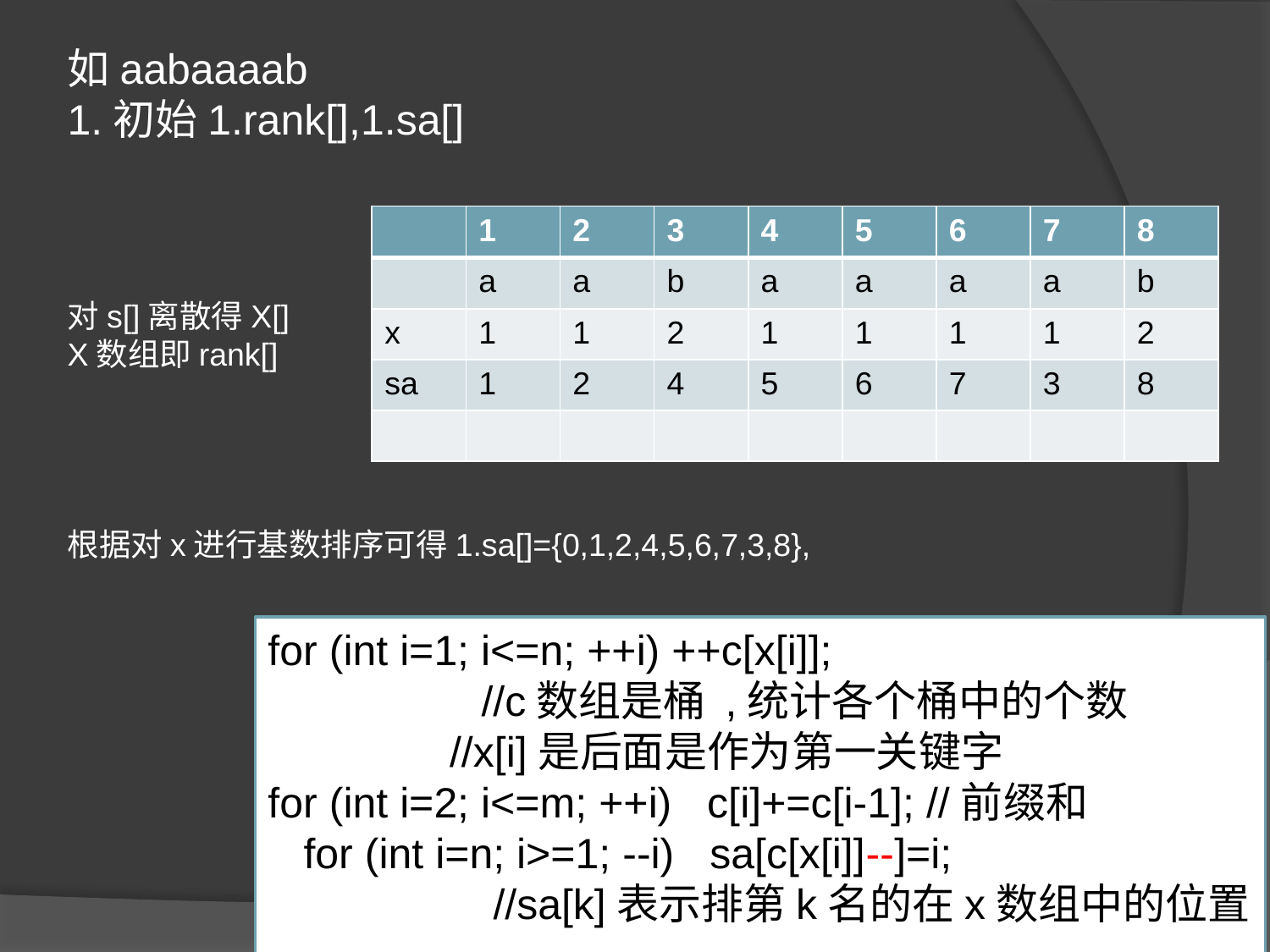

如aabaaaab
1.初始1.rank[],1.sa[]

对s[]离散得X[]
X数组即rank[]

根据对x进行基数排序可得1.sa[]={0,1,2,4,5,6,7,3,8},

|  | 1 | 2 | 3 | 4 | 5 | 6 | 7 | 8 |
| --- | --- | --- | --- | --- | --- | --- | --- | --- |
|  | a | a | b | a | a | a | a | b |
| x | 1 | 1 | 2 | 1 | 1 | 1 | 1 | 2 |
| sa | 1 | 2 | 4 | 5 | 6 | 7 | 3 | 8 |
|  |  |  |  |  |  |  |  |  |
for (int i=1; i<=n; ++i) ++c[x[i]];
                  //c数组是桶 ,统计各个桶中的个数
                  //x[i]是后面是作为第一关键字
for (int i=2; i<=m; ++i)   c[i]+=c[i-1]; //前缀和
   for (int i=n; i>=1; --i)   sa[c[x[i]]--]=i;
                   //sa[k]表示排第k名的在x数组中的位置